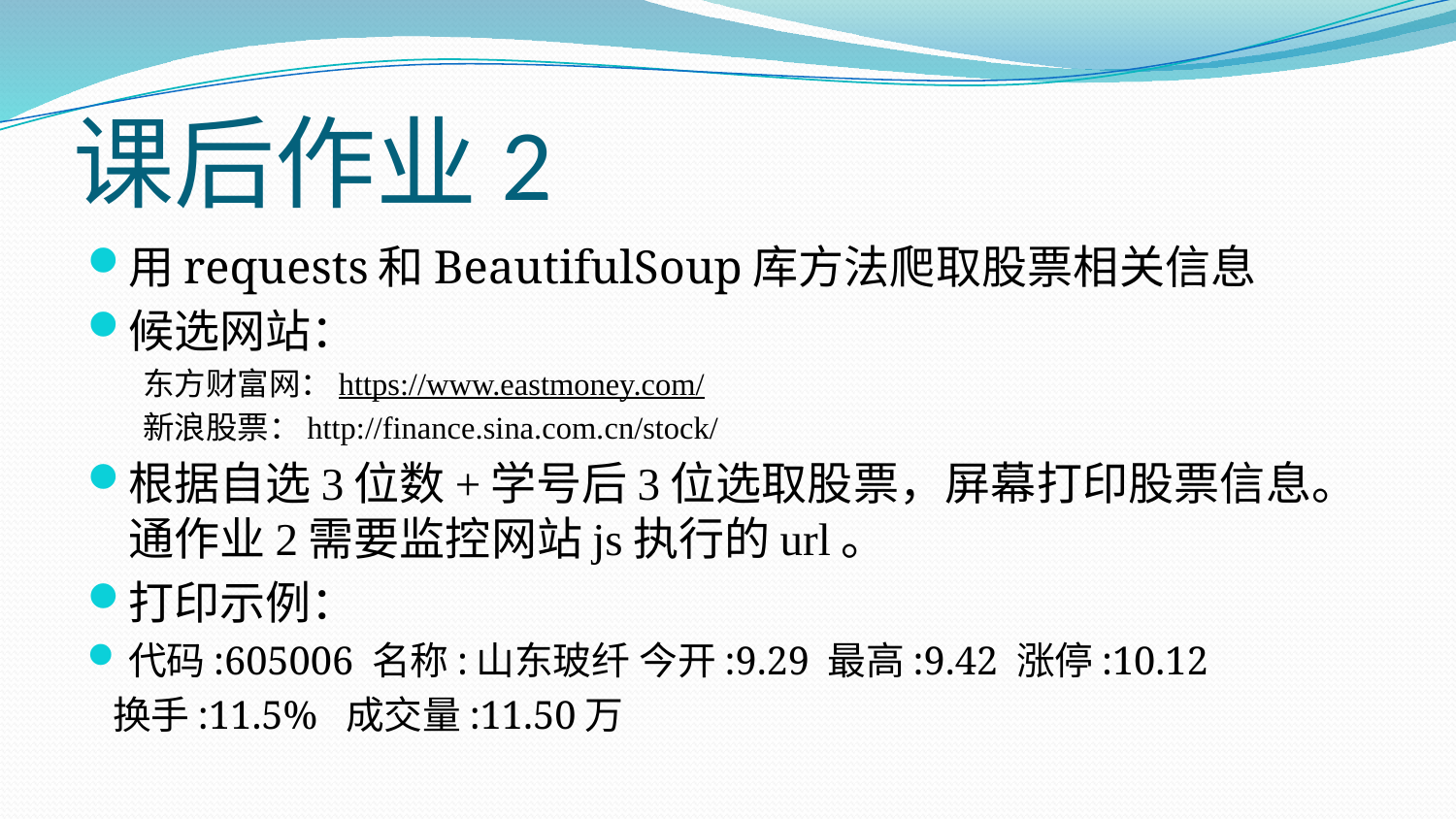

# 课后作业2
用requests和BeautifulSoup库方法爬取股票相关信息
候选网站：
       东方财富网：https://www.eastmoney.com/
       新浪股票：http://finance.sina.com.cn/stock/
根据自选3位数+学号后3位选取股票，屏幕打印股票信息。通作业2需要监控网站js执行的url。
打印示例：
代码:605006 名称:山东玻纤 今开:9.29 最高:9.42 涨停:10.12
  换手:11.5%  成交量:11.50万